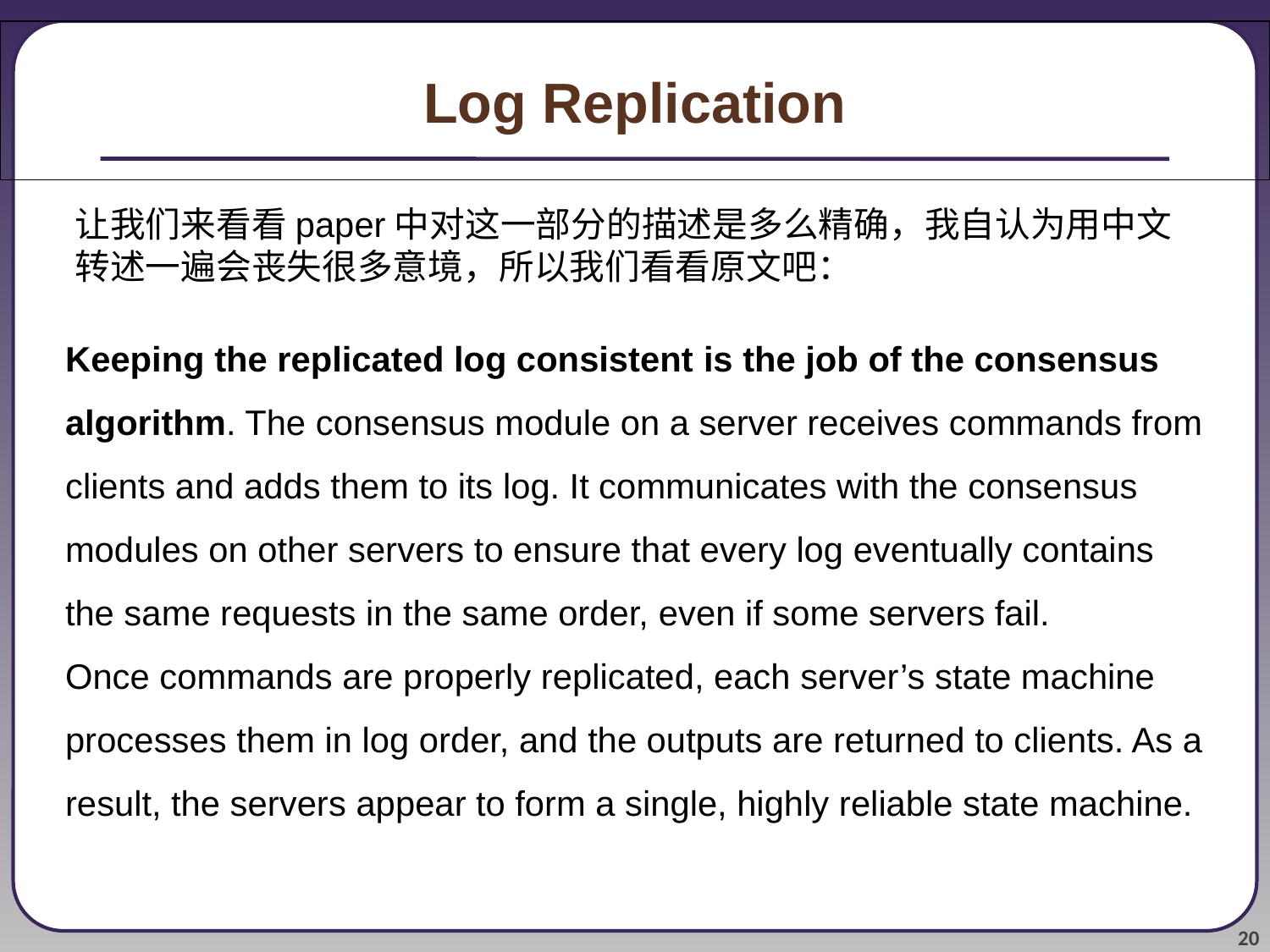

Log Replication
让我们来看看paper中对这一部分的描述是多么精确，我自认为用中文转述一遍会丧失很多意境，所以我们看看原文吧：
Keeping the replicated log consistent is the job of the consensus algorithm. The consensus module on a server receives commands from clients and adds them to its log. It communicates with the consensus modules on other servers to ensure that every log eventually contains the same requests in the same order, even if some servers fail.
Once commands are properly replicated, each server’s state machine processes them in log order, and the outputs are returned to clients. As a result, the servers appear to form a single, highly reliable state machine.